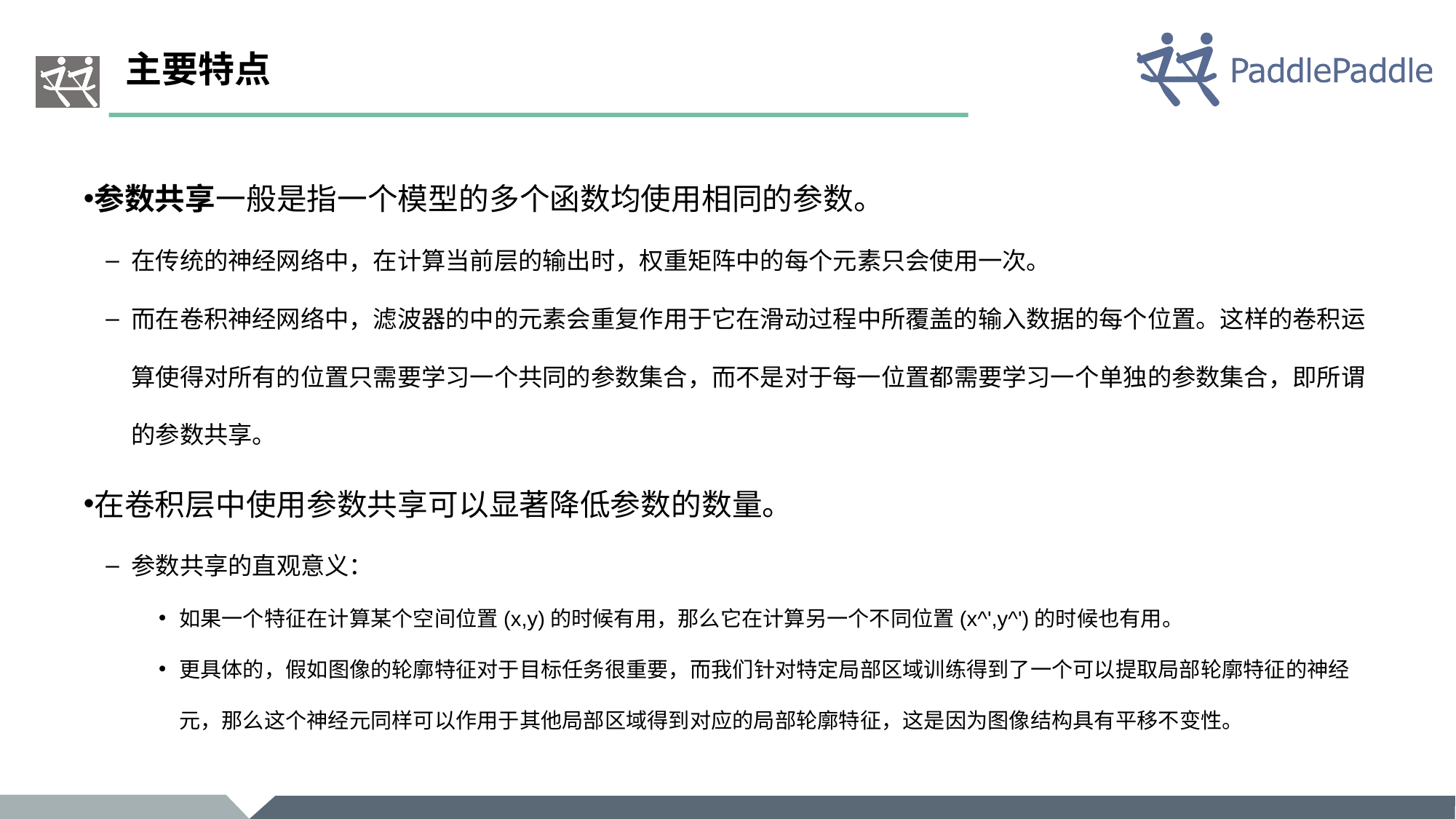

# 主要特点
参数共享一般是指一个模型的多个函数均使用相同的参数。
在传统的神经网络中，在计算当前层的输出时，权重矩阵中的每个元素只会使用一次。
而在卷积神经网络中，滤波器的中的元素会重复作用于它在滑动过程中所覆盖的输入数据的每个位置。这样的卷积运算使得对所有的位置只需要学习一个共同的参数集合，而不是对于每一位置都需要学习一个单独的参数集合，即所谓的参数共享。
在卷积层中使用参数共享可以显著降低参数的数量。
参数共享的直观意义：
如果一个特征在计算某个空间位置(x,y)的时候有用，那么它在计算另一个不同位置(x^',y^')的时候也有用。
更具体的，假如图像的轮廓特征对于目标任务很重要，而我们针对特定局部区域训练得到了一个可以提取局部轮廓特征的神经元，那么这个神经元同样可以作用于其他局部区域得到对应的局部轮廓特征，这是因为图像结构具有平移不变性。